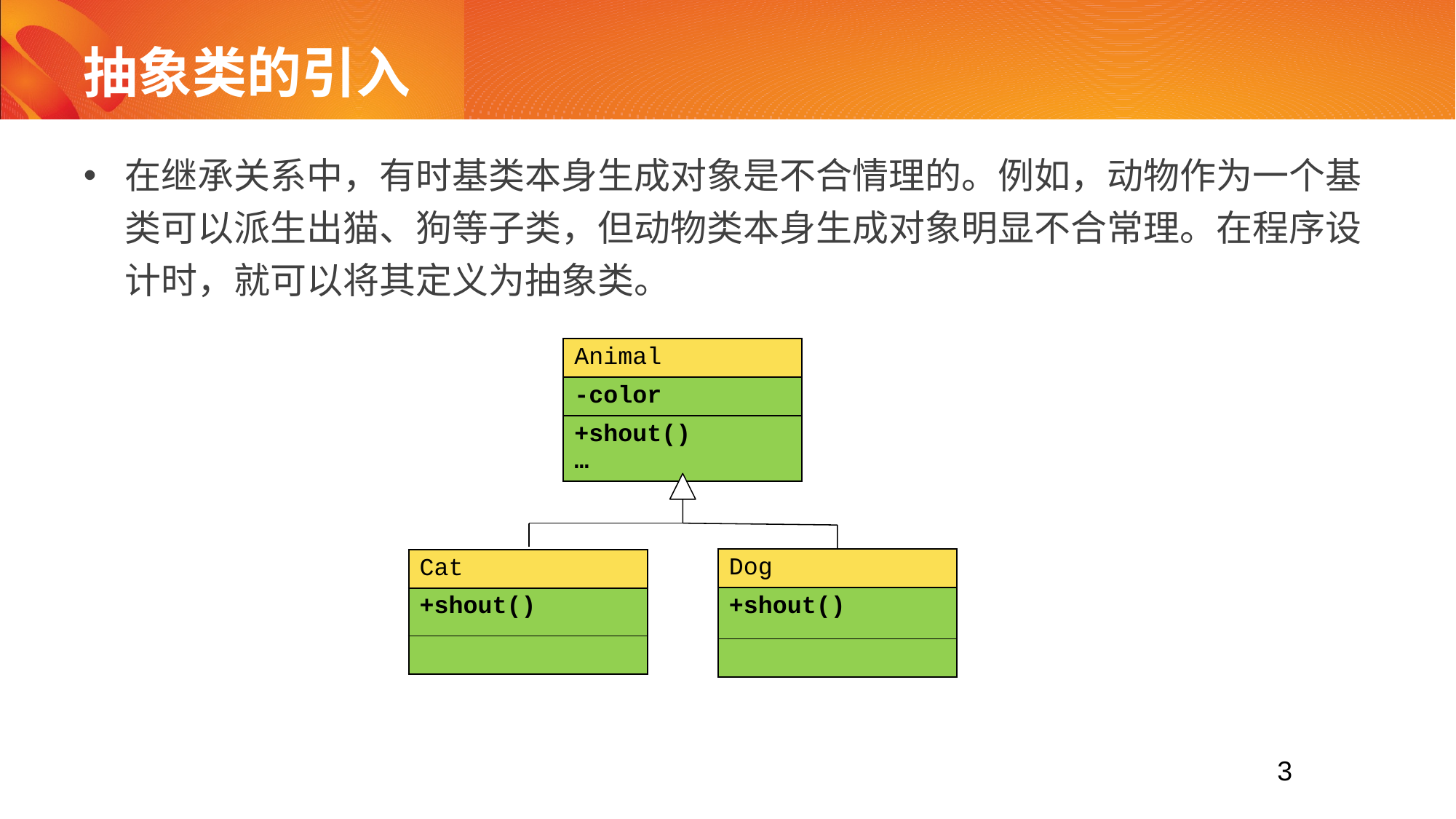

# 抽象类的引入
在继承关系中，有时基类本身生成对象是不合情理的。例如，动物作为一个基类可以派生出猫、狗等子类，但动物类本身生成对象明显不合常理。在程序设计时，就可以将其定义为抽象类。

| Animal |
| --- |
| -color |
| +shout() … |

| Dog |
| --- |
| +shout() |
|  |
| Cat |
| --- |
| +shout() |
|  |